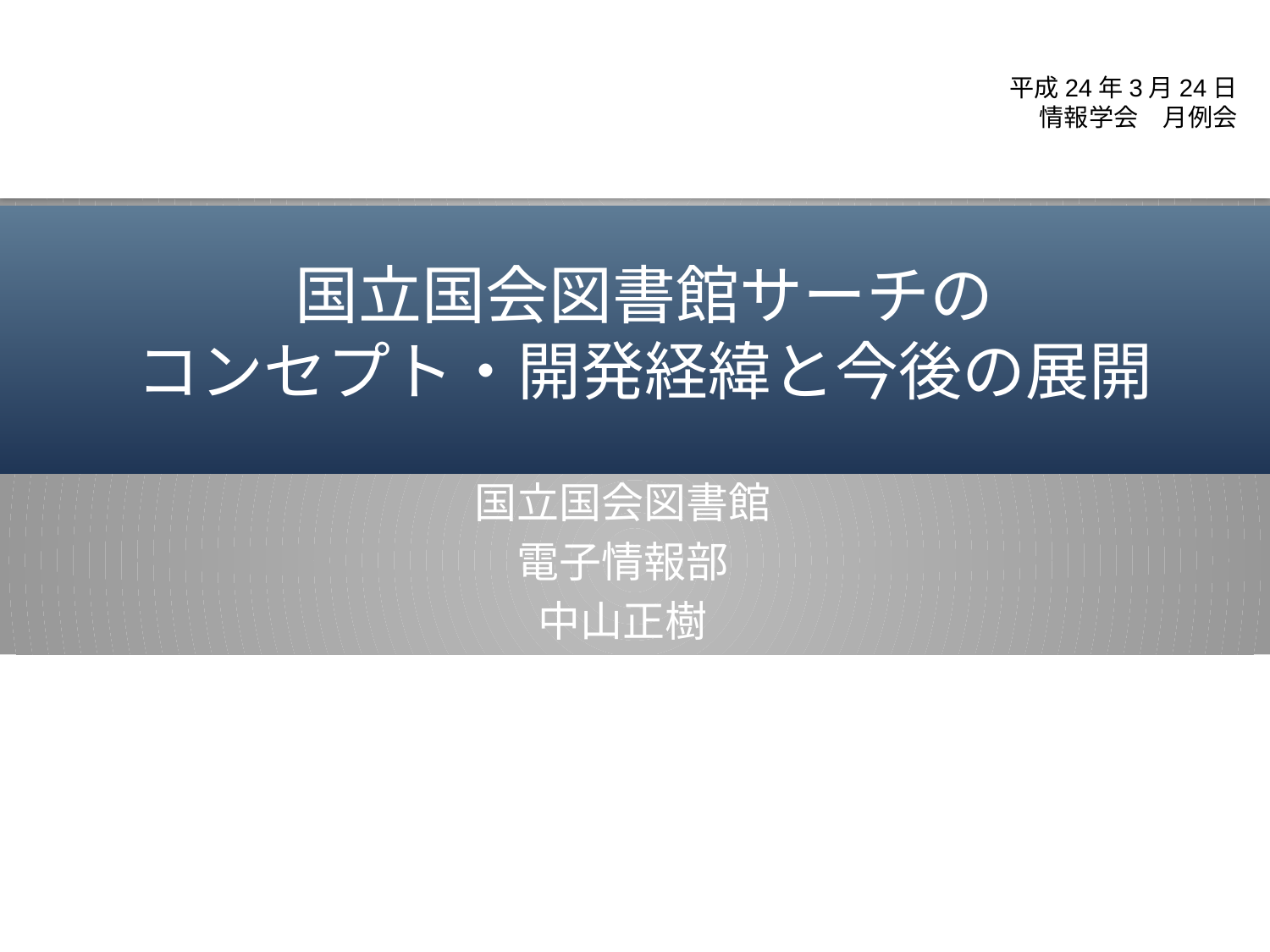

平成24年3月24日
情報学会　月例会
# 国立国会図書館サーチの コンセプト・開発経緯と今後の展開
国立国会図書館
電子情報部
中山正樹